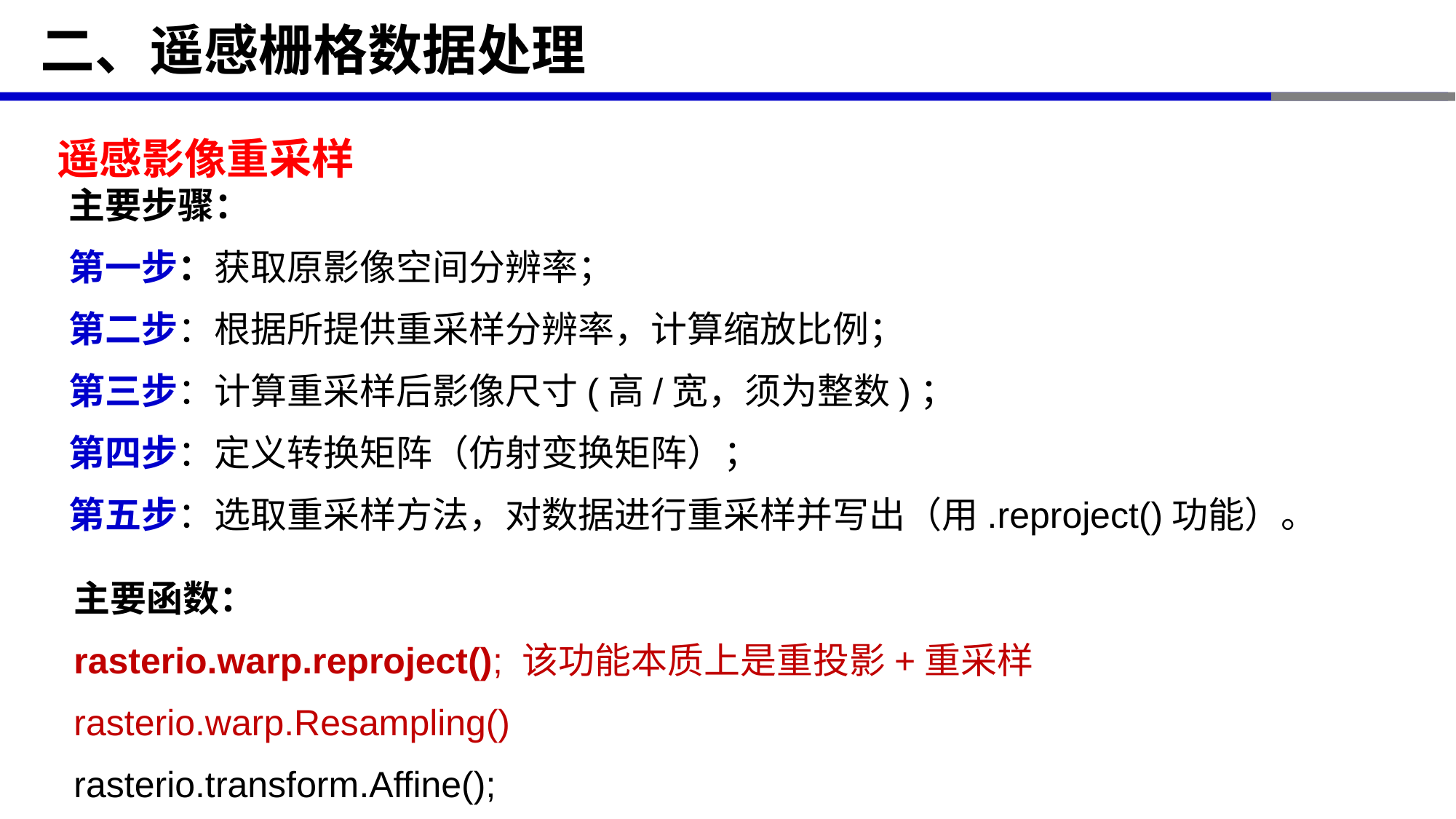

# 二、遥感栅格数据处理
遥感影像重采样
主要步骤：
第一步：获取原影像空间分辨率；
第二步：根据所提供重采样分辨率，计算缩放比例；
第三步：计算重采样后影像尺寸(高/宽，须为整数)；
第四步：定义转换矩阵（仿射变换矩阵）；
第五步：选取重采样方法，对数据进行重采样并写出（用.reproject()功能）。
主要函数：
rasterio.warp.reproject(); 该功能本质上是重投影+重采样
rasterio.warp.Resampling()
rasterio.transform.Affine();